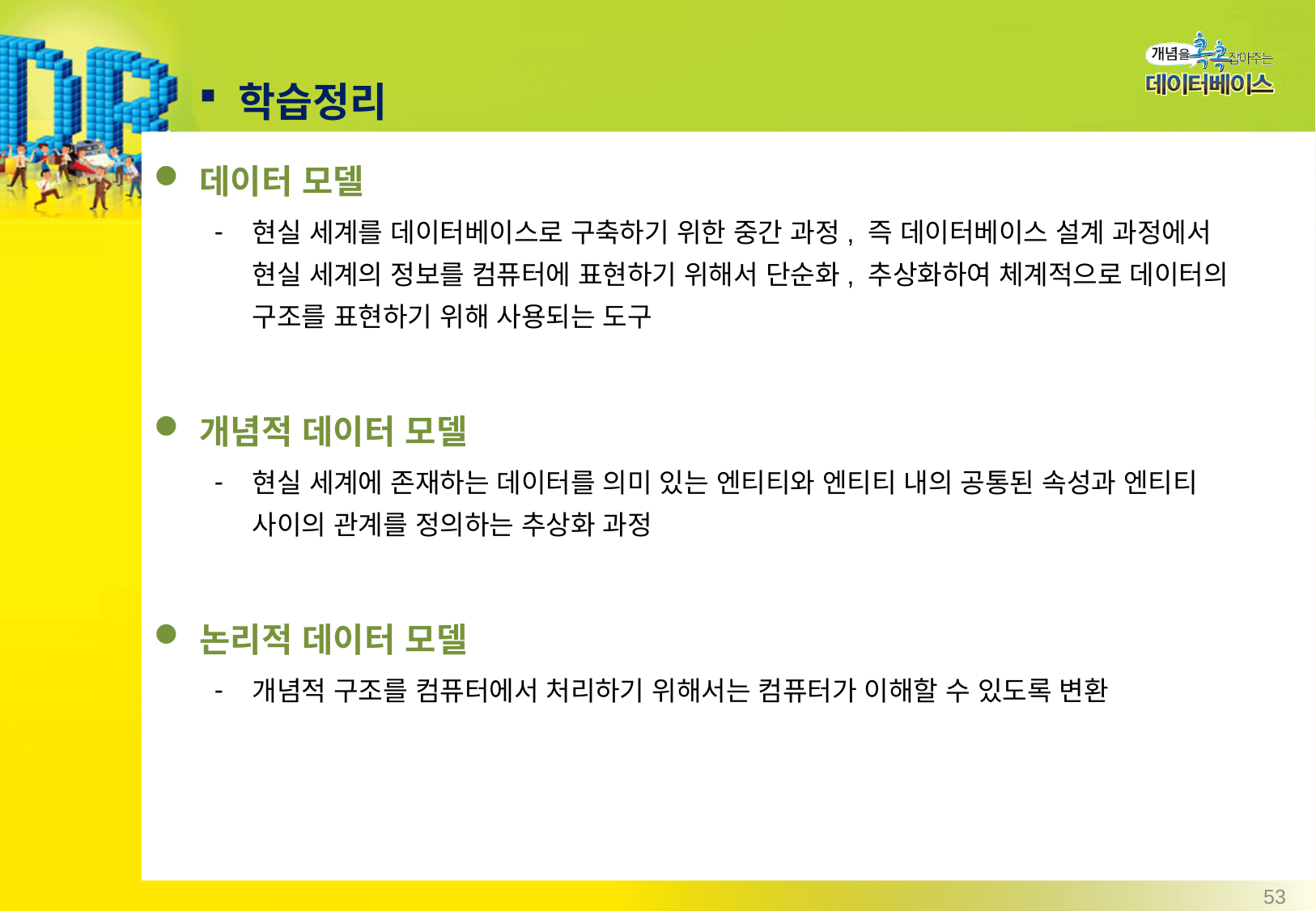

학습정리
데이터 모델
현실 세계를 데이터베이스로 구축하기 위한 중간 과정, 즉 데이터베이스 설계 과정에서 현실 세계의 정보를 컴퓨터에 표현하기 위해서 단순화, 추상화하여 체계적으로 데이터의 구조를 표현하기 위해 사용되는 도구

개념적 데이터 모델
현실 세계에 존재하는 데이터를 의미 있는 엔티티와 엔티티 내의 공통된 속성과 엔티티 사이의 관계를 정의하는 추상화 과정

논리적 데이터 모델
개념적 구조를 컴퓨터에서 처리하기 위해서는 컴퓨터가 이해할 수 있도록 변환
53